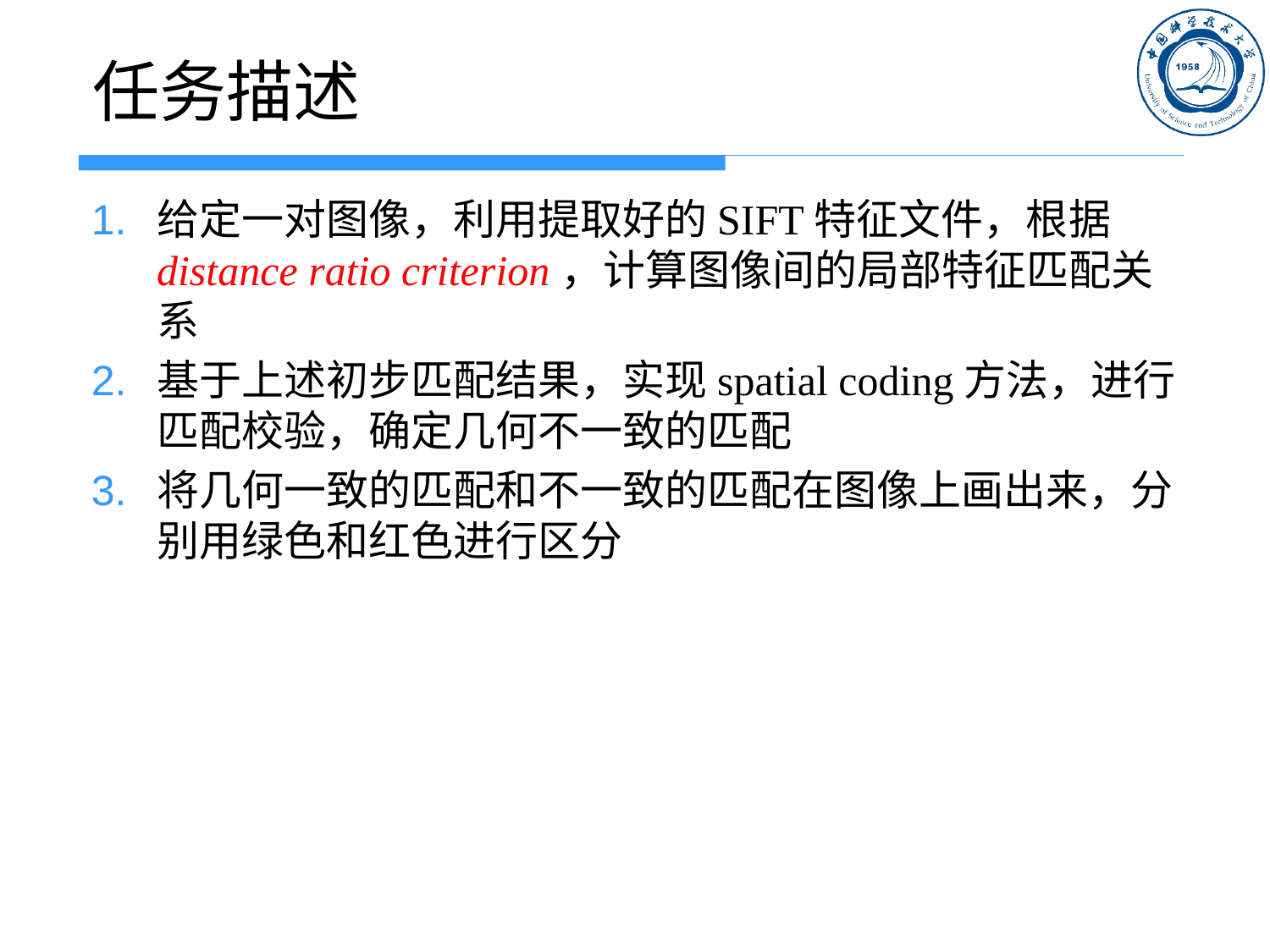

# 任务描述
给定一对图像，利用提取好的SIFT特征文件，根据distance ratio criterion，计算图像间的局部特征匹配关系
基于上述初步匹配结果，实现spatial coding方法，进行匹配校验，确定几何不一致的匹配
将几何一致的匹配和不一致的匹配在图像上画出来，分别用绿色和红色进行区分